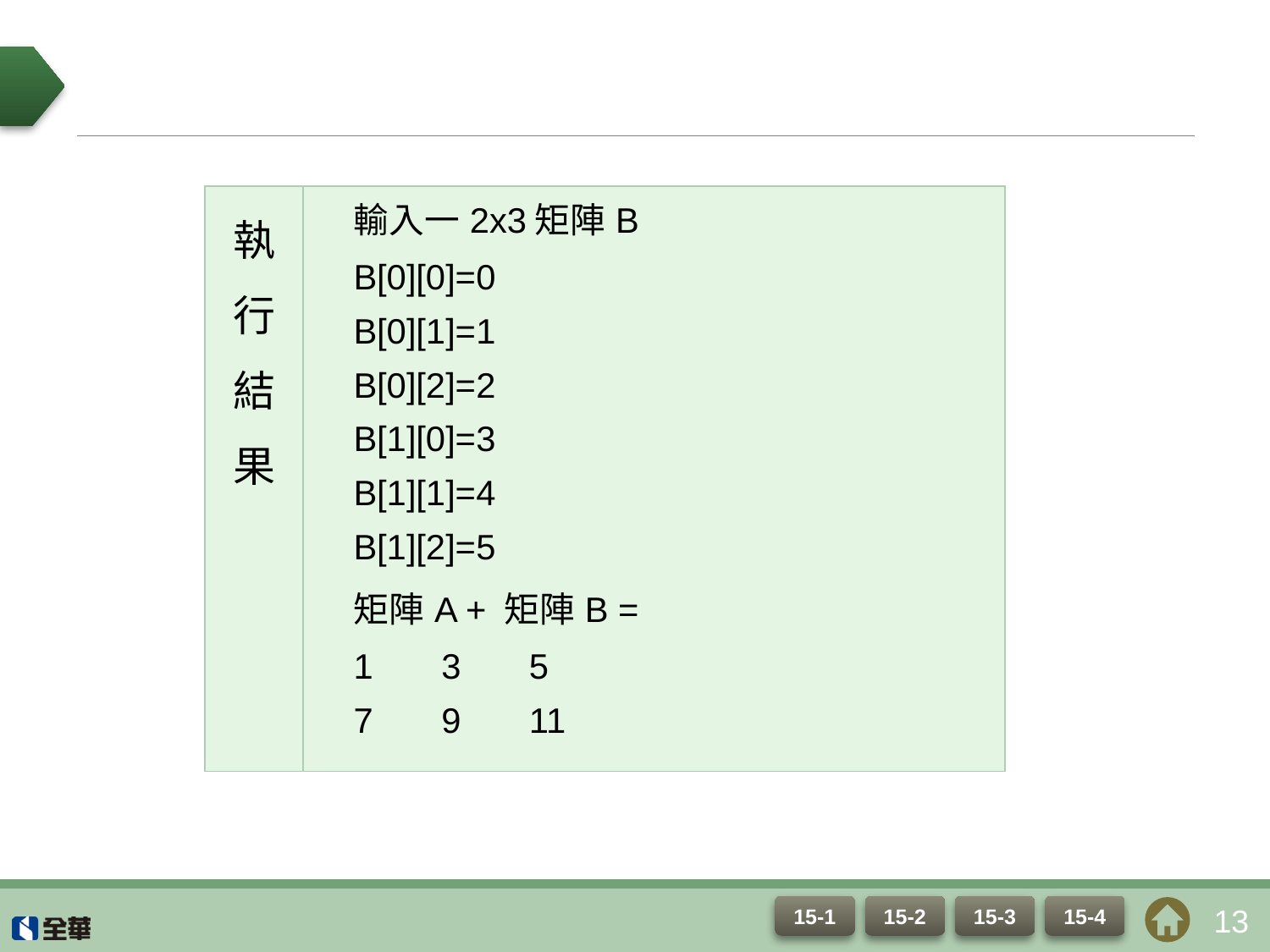

#

| 執行結果 | 輸入一2x3矩陣B B[0][0]=0 B[0][1]=1 B[0][2]=2 B[1][0]=3 B[1][1]=4 B[1][2]=5 矩陣A + 矩陣B = 1 3 5 7 9 11 |
| --- | --- |
13